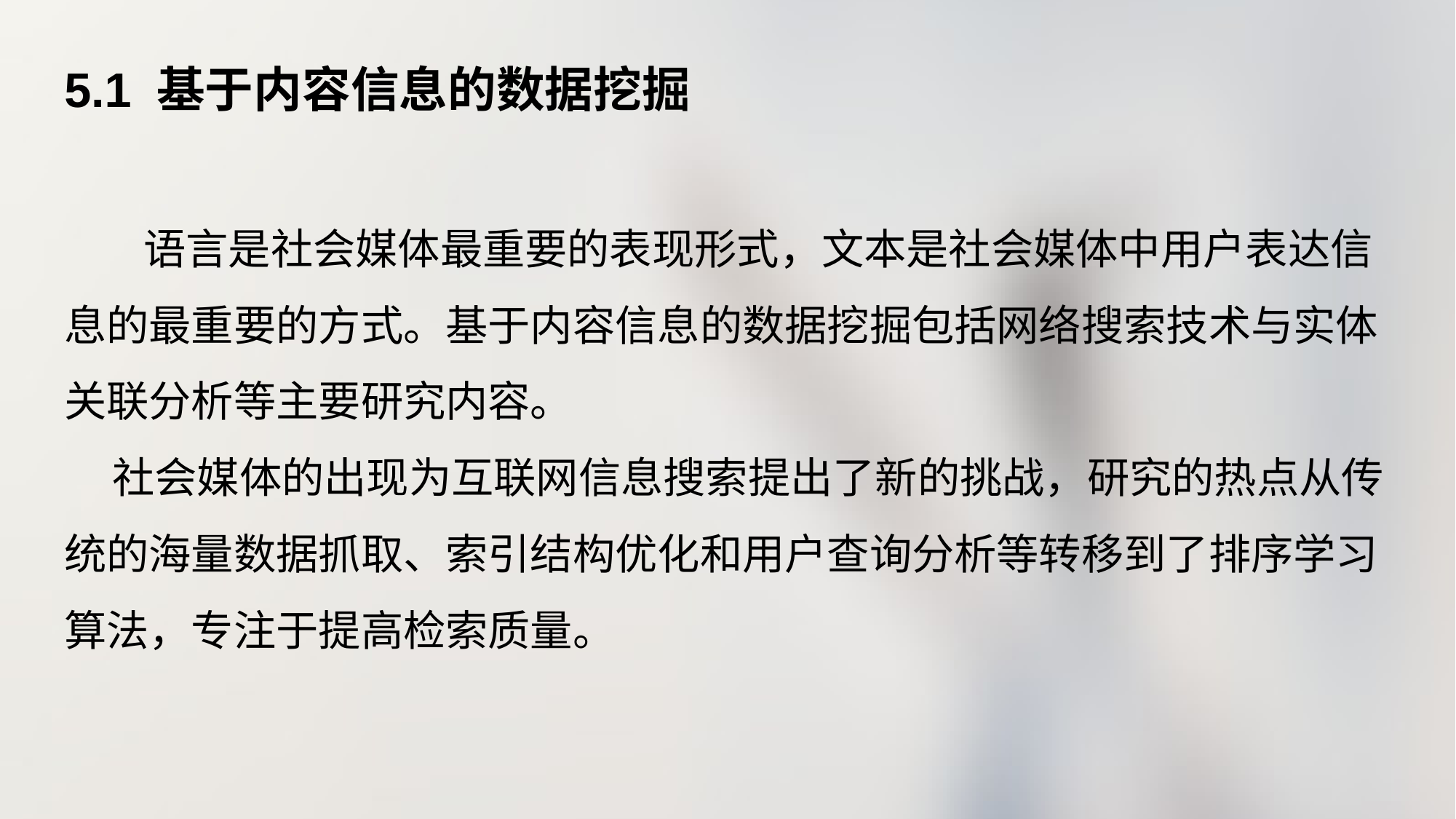

5.1 基于内容信息的数据挖掘
        语言是社会媒体最重要的表现形式，文本是社会媒体中用户表达信息的最重要的方式。基于内容信息的数据挖掘包括网络搜索技术与实体关联分析等主要研究内容。
    社会媒体的出现为互联网信息搜索提出了新的挑战，研究的热点从传统的海量数据抓取、索引结构优化和用户查询分析等转移到了排序学习算法，专注于提高检索质量。